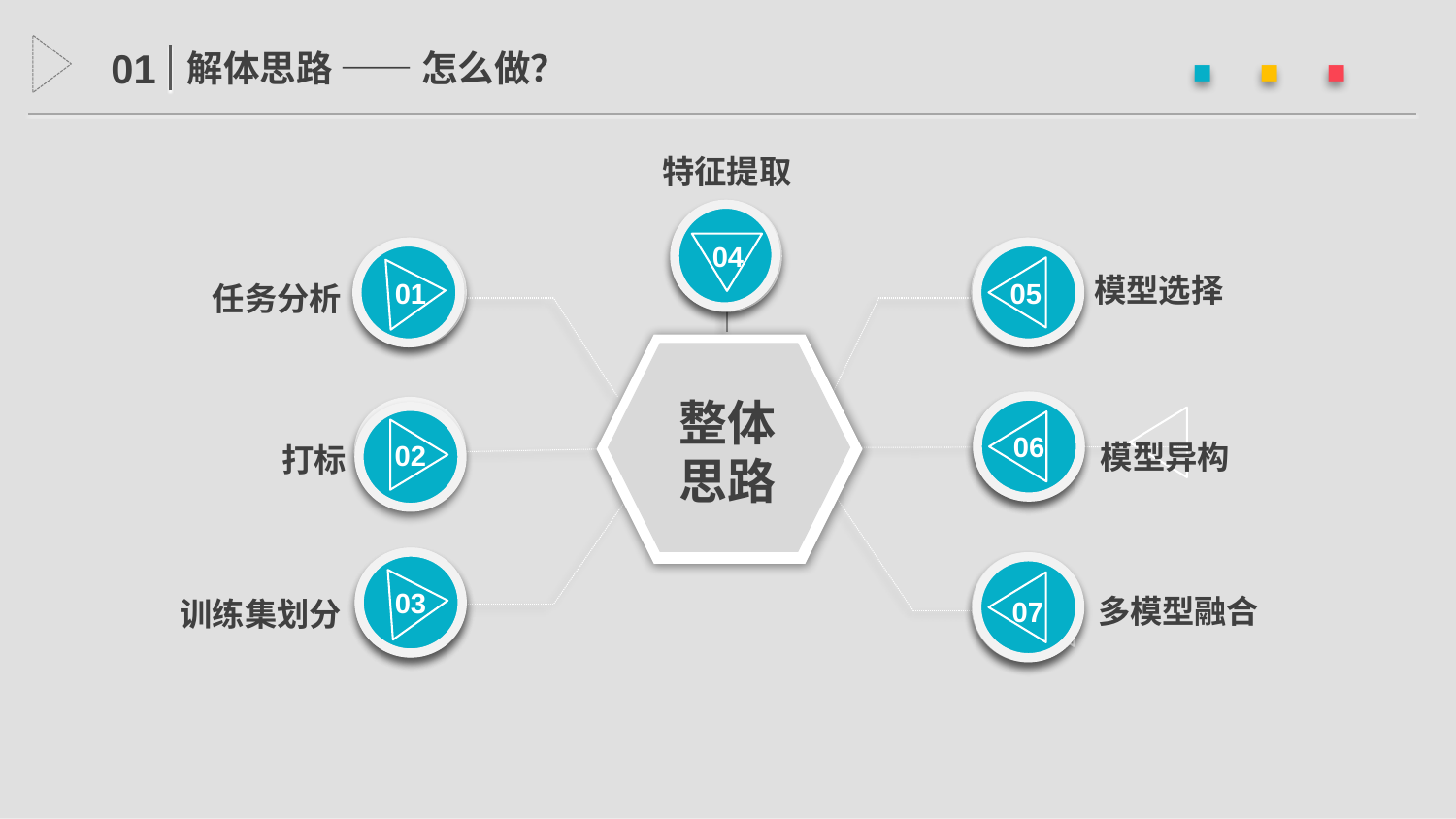

· · ·

01
解体思路 —— 怎么做？

特征提取

04

模型选择

01
05
任务分析

整体思路

06
CSWADI

模型异构
02
打标

03

多模型融合
训练集划分
07